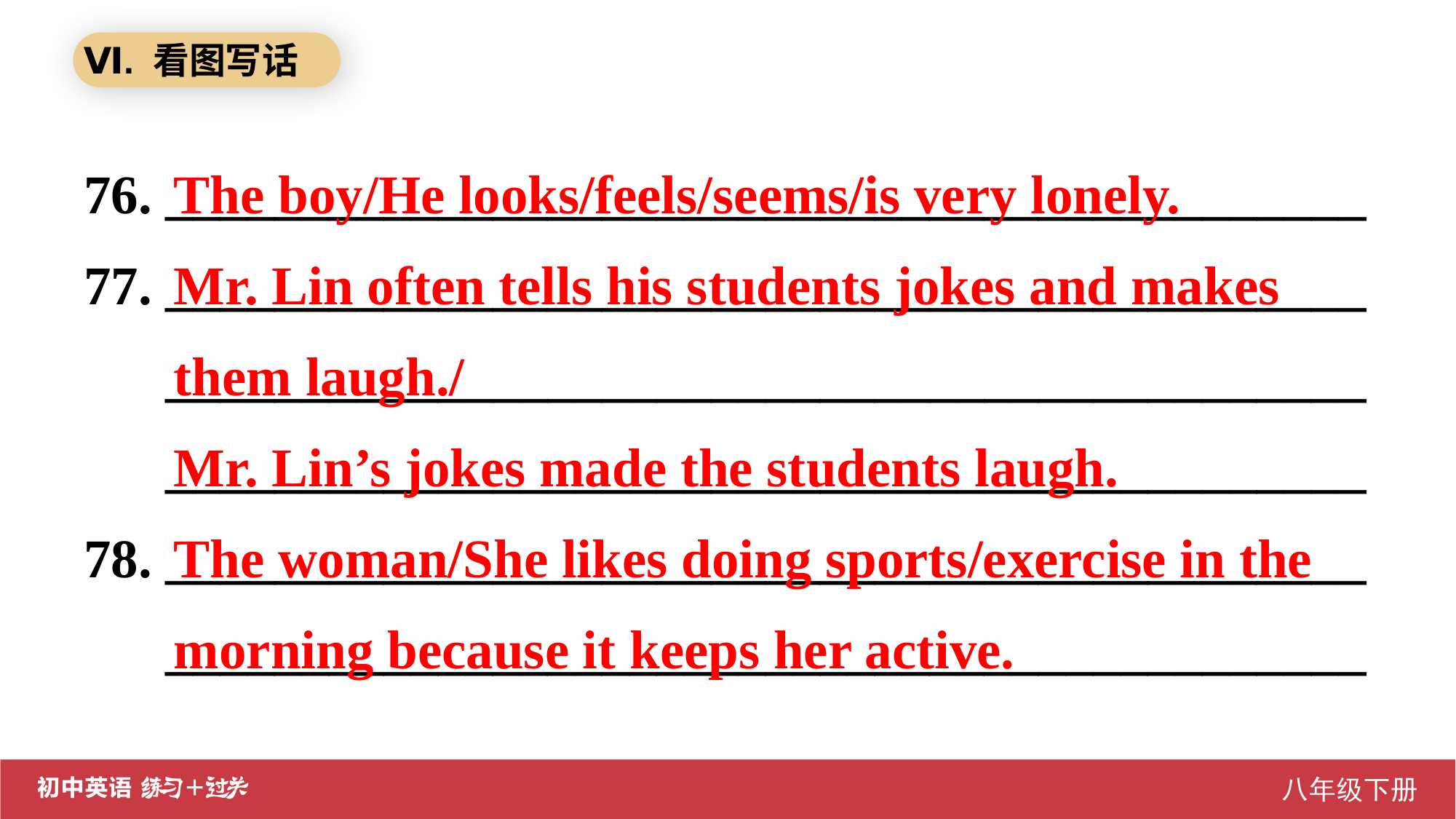

Ⅵ. 看图写话
76. ____________________________________________
77. ____________________________________________
      ____________________________________________
      ____________________________________________
78. ____________________________________________
      ____________________________________________
The boy/He looks/feels/seems/is very lonely.
Mr. Lin often tells his students jokes and makes
them laugh./
Mr. Lin’s jokes made the students laugh.
The woman/She likes doing sports/exercise in the morning because it keeps her active.